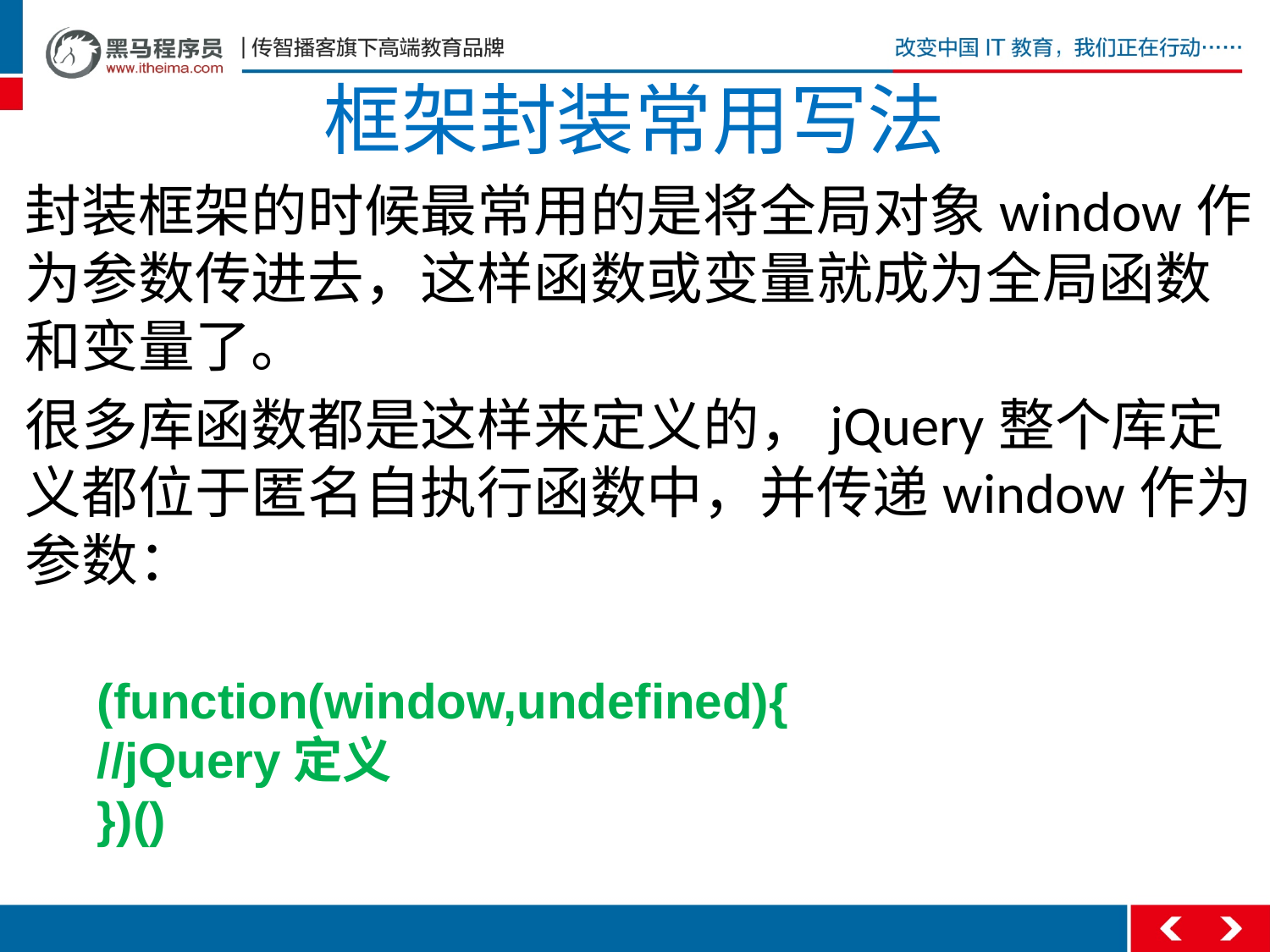

# 框架封装常用写法
封装框架的时候最常用的是将全局对象window作为参数传进去，这样函数或变量就成为全局函数和变量了。
很多库函数都是这样来定义的，jQuery整个库定义都位于匿名自执行函数中，并传递window作为参数：

(function(window,undefined){
//jQuery定义
})()